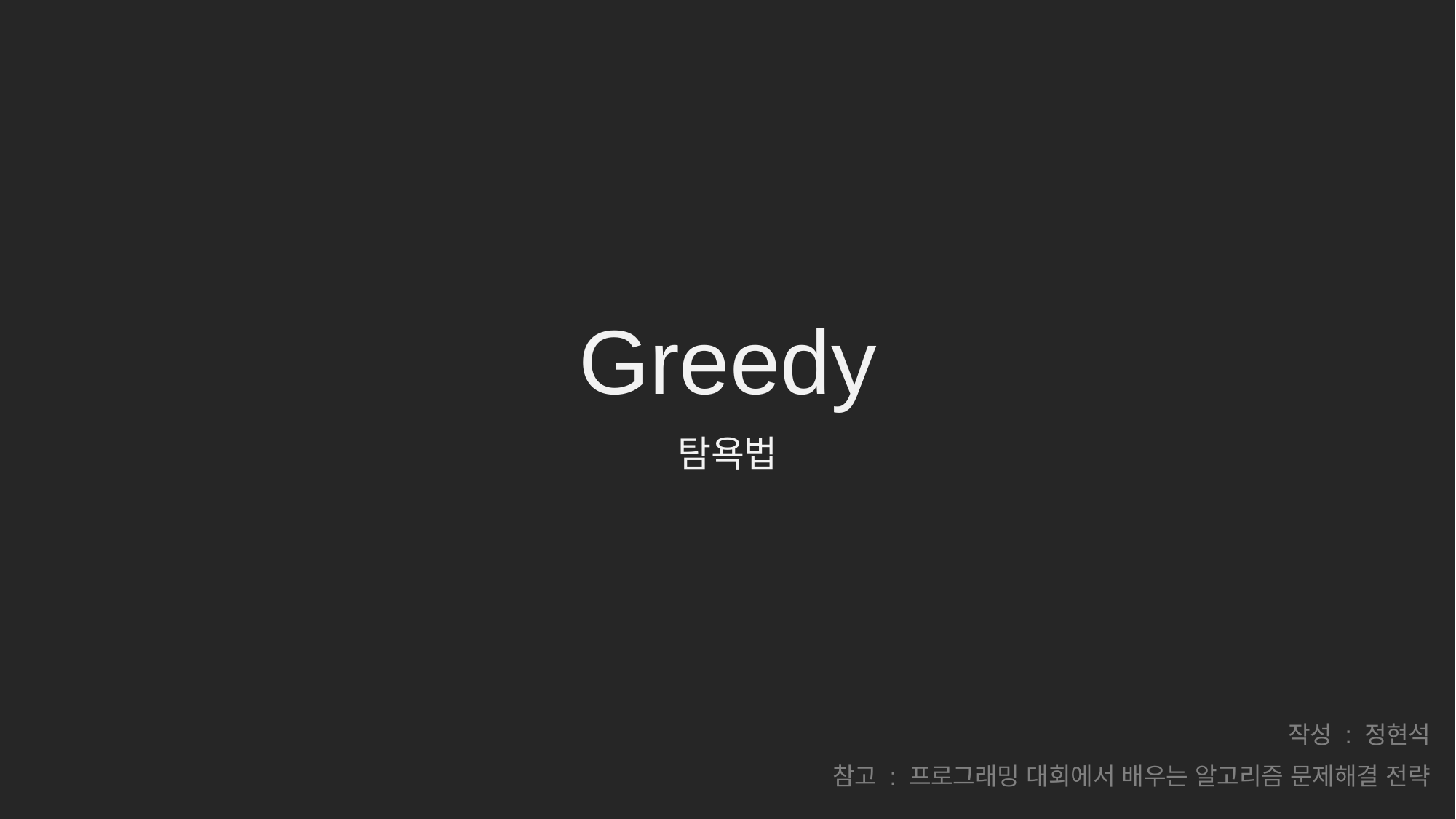

# Greedy
탐욕법
작성 : 정현석
참고 : 프로그래밍 대회에서 배우는 알고리즘 문제해결 전략